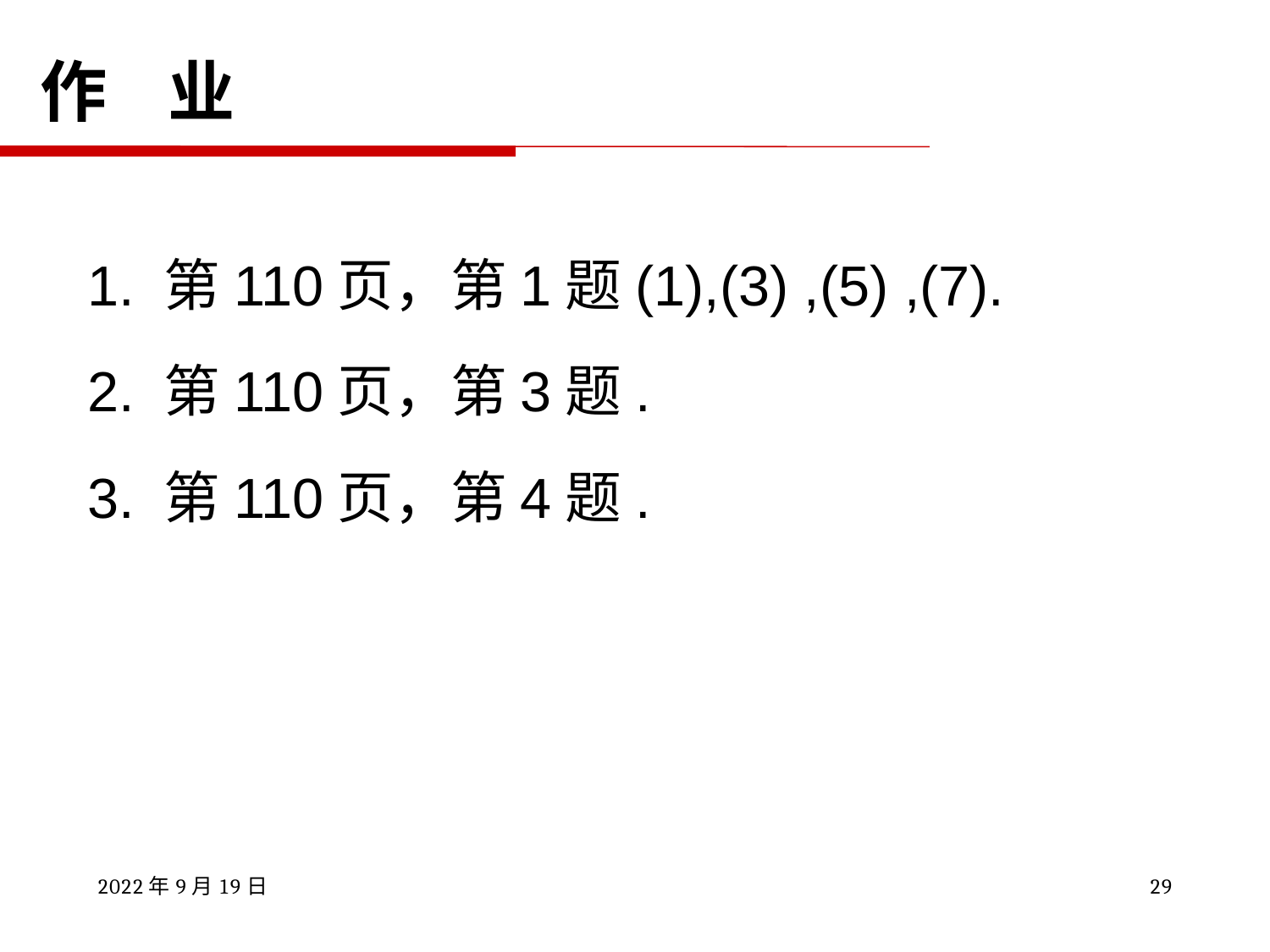

作    业
1. 第110页，第1题(1),(3) ,(5) ,(7).
2. 第110页，第3题.
3. 第110页，第4题.

2022年9月19日
29